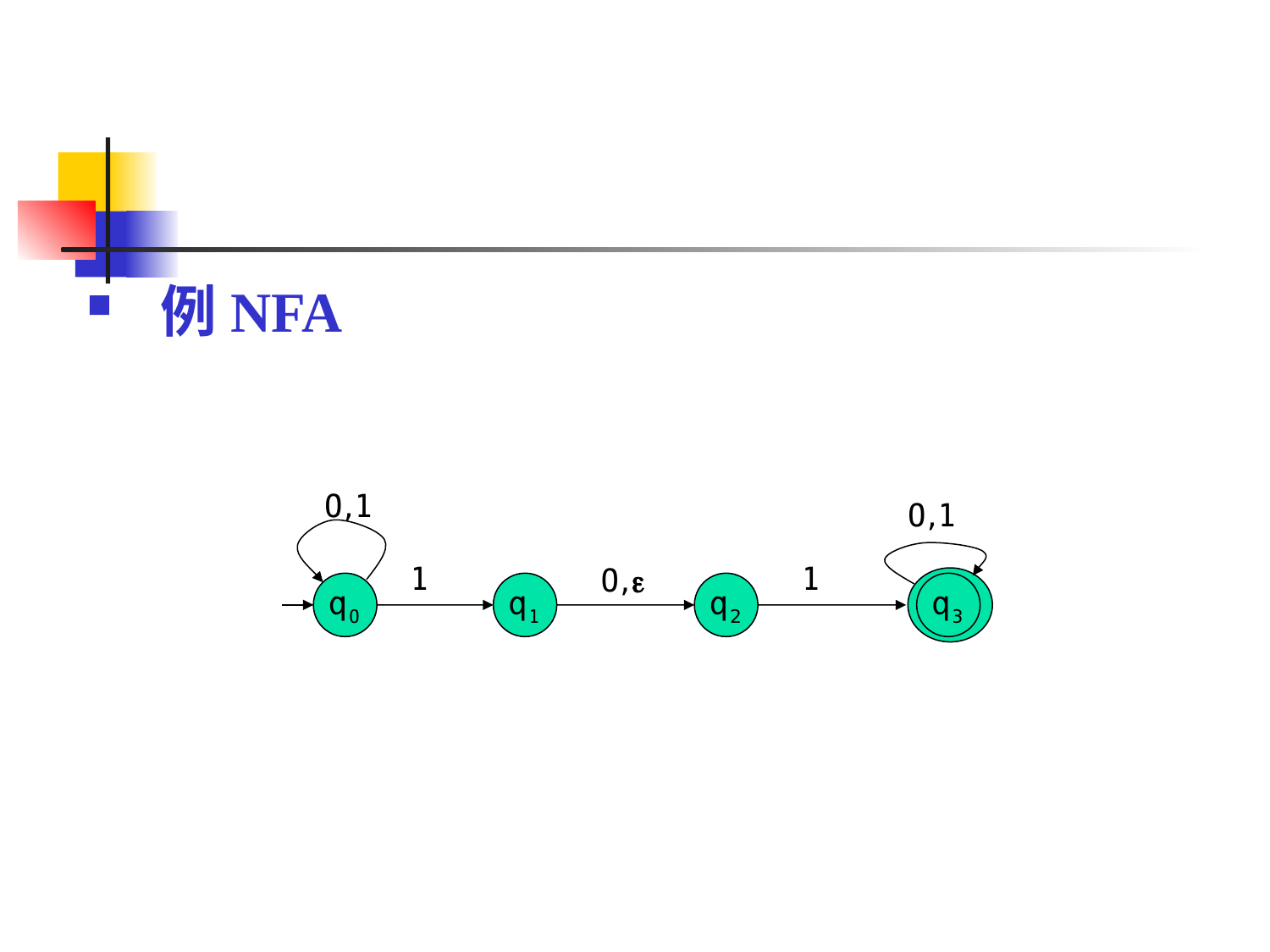

#
 例NFA
0,1
0,1

1
1
0,ε

q0
q1
q2
q3